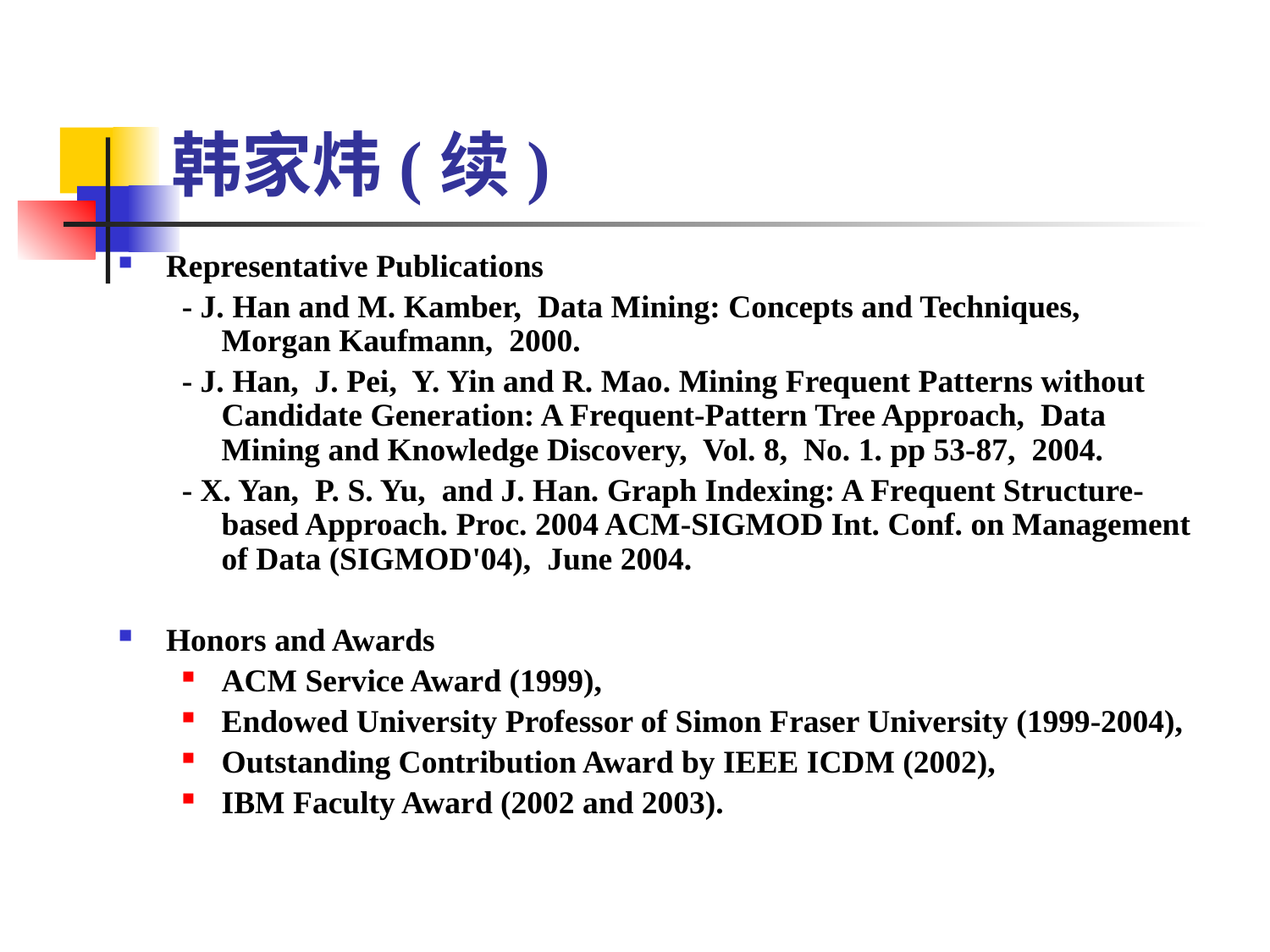

# 韩家炜(续)
Representative Publications
- J. Han and M. Kamber,  Data Mining: Concepts and Techniques,  Morgan Kaufmann,  2000.
- J. Han,  J. Pei,  Y. Yin and R. Mao. Mining Frequent Patterns without Candidate Generation: A Frequent-Pattern Tree Approach,  Data Mining and Knowledge Discovery,  Vol. 8,  No. 1. pp 53-87,  2004.
- X. Yan,  P. S. Yu,  and J. Han. Graph Indexing: A Frequent Structure-based Approach. Proc. 2004 ACM-SIGMOD Int. Conf. on Management of Data (SIGMOD'04),  June 2004.

Honors and Awards
ACM Service Award (1999),
Endowed University Professor of Simon Fraser University (1999-2004),
Outstanding Contribution Award by IEEE ICDM (2002),
IBM Faculty Award (2002 and 2003).